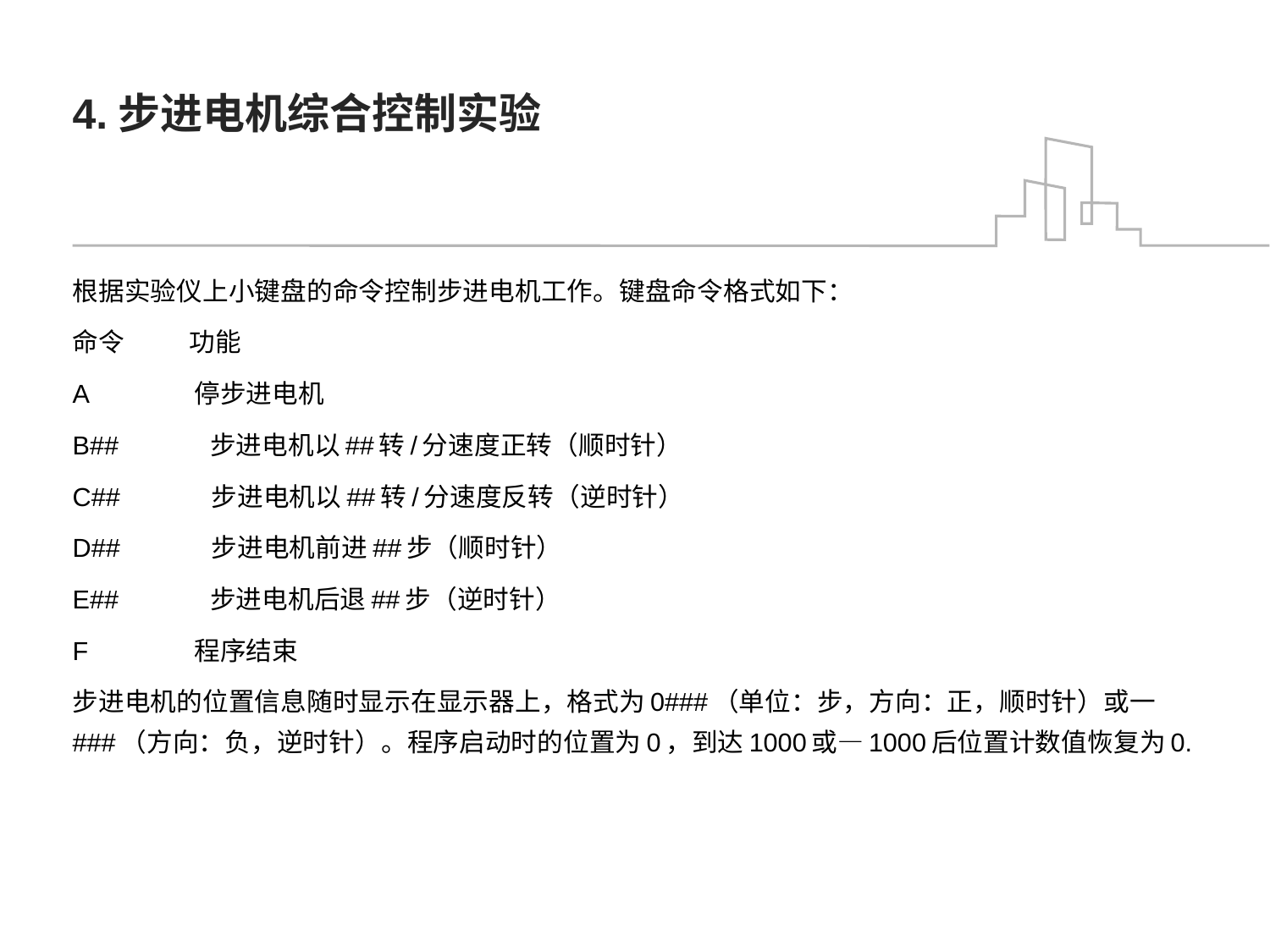

# 4.步进电机综合控制实验
根据实验仪上小键盘的命令控制步进电机工作。键盘命令格式如下：
命令           功能
A              停步进电机
B##            步进电机以##转/分速度正转（顺时针）
C##            步进电机以##转/分速度反转（逆时针）
D##            步进电机前进##步（顺时针）
E##            步进电机后退##步（逆时针）
F              程序结束
步进电机的位置信息随时显示在显示器上，格式为0###（单位：步，方向：正，顺时针）或一###（方向：负，逆时针）。程序启动时的位置为0，到达1000或—1000后位置计数值恢复为0.